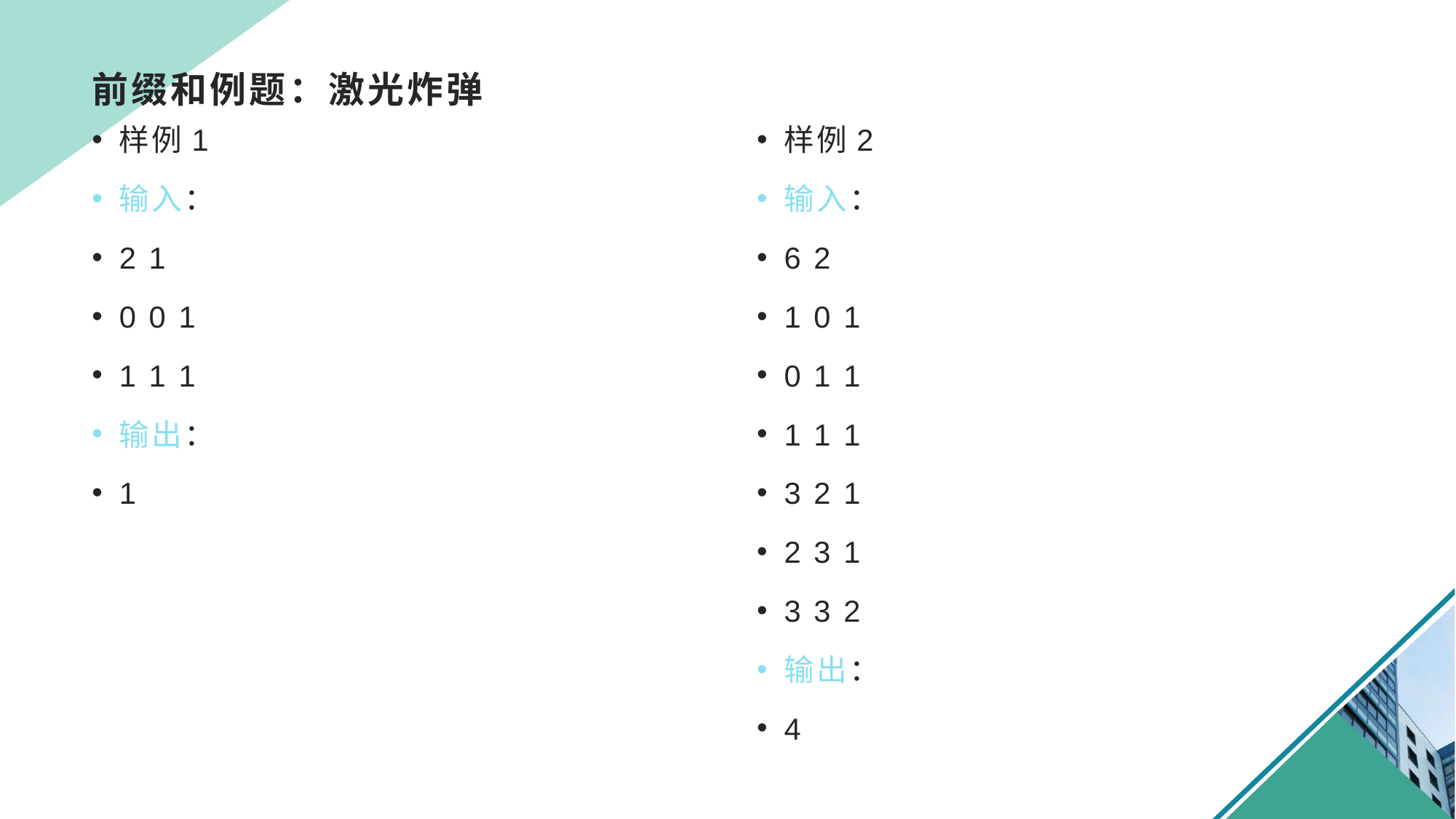

# 前缀和例题：激光炸弹
样例1
输入：
2 1
0 0 1
1 1 1
输出：
1

样例2
输入：
6 2
1 0 1
0 1 1
1 1 1
3 2 1
2 3 1
3 3 2
输出：
4
22